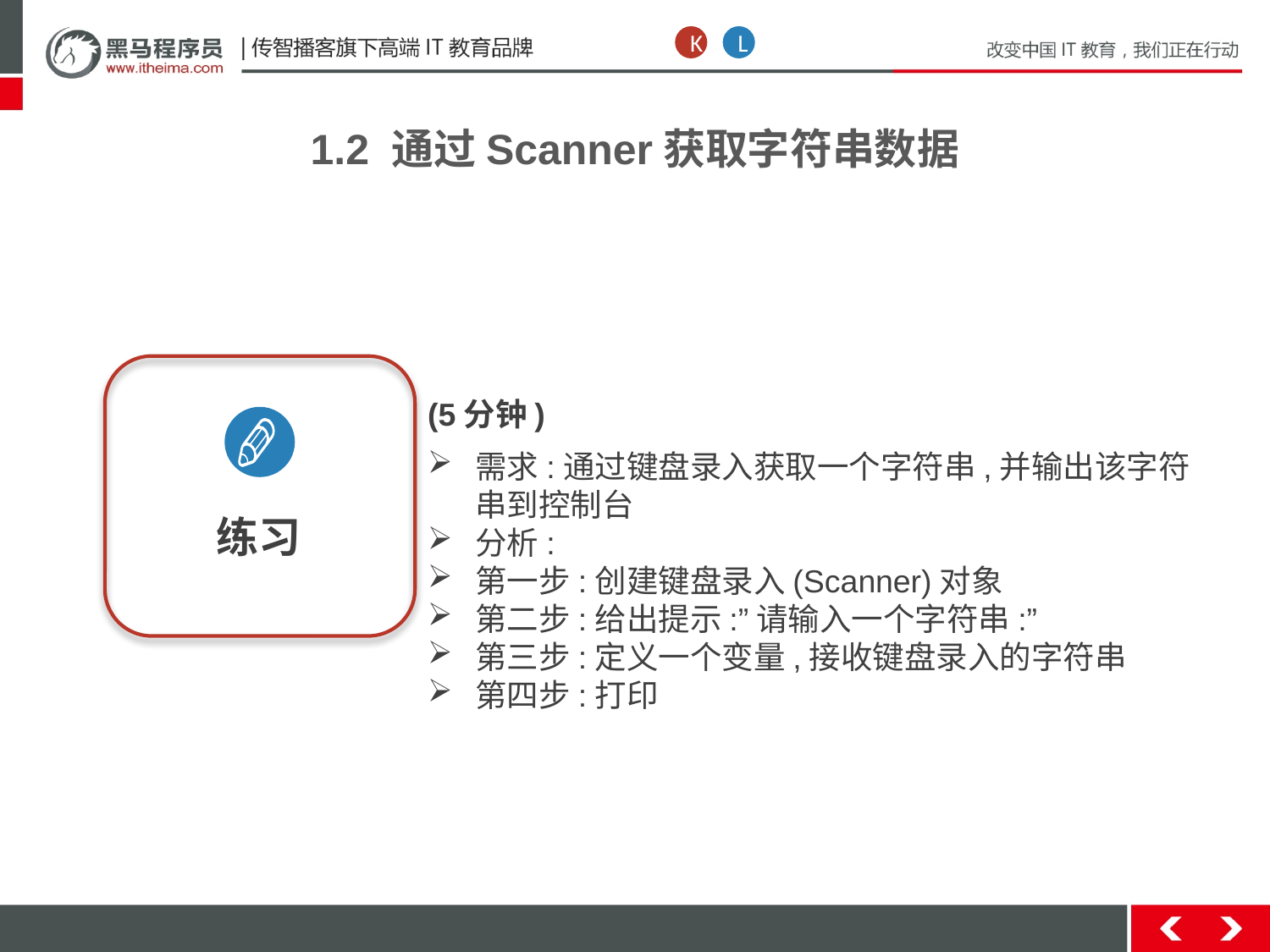

K
L
1.2 通过Scanner获取字符串数据

练习
(5分钟)
需求:通过键盘录入获取一个字符串,并输出该字符串到控制台
分析:
第一步:创建键盘录入(Scanner)对象
第二步:给出提示:”请输入一个字符串:”
第三步:定义一个变量,接收键盘录入的字符串
第四步:打印